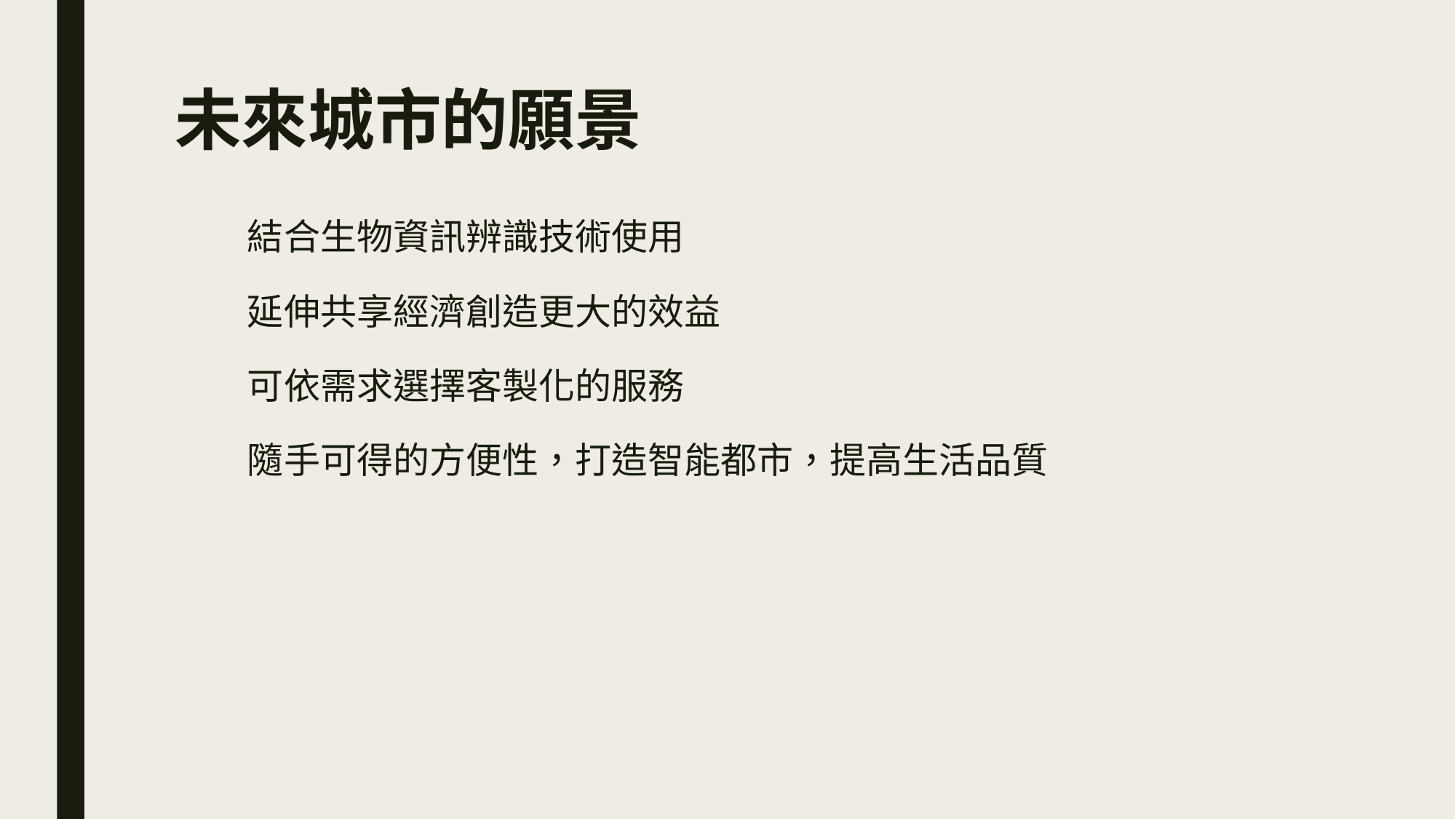

# 未來城市的願景
結合生物資訊辨識技術使用
延伸共享經濟創造更大的效益
可依需求選擇客製化的服務
隨手可得的方便性，打造智能都市，提高生活品質